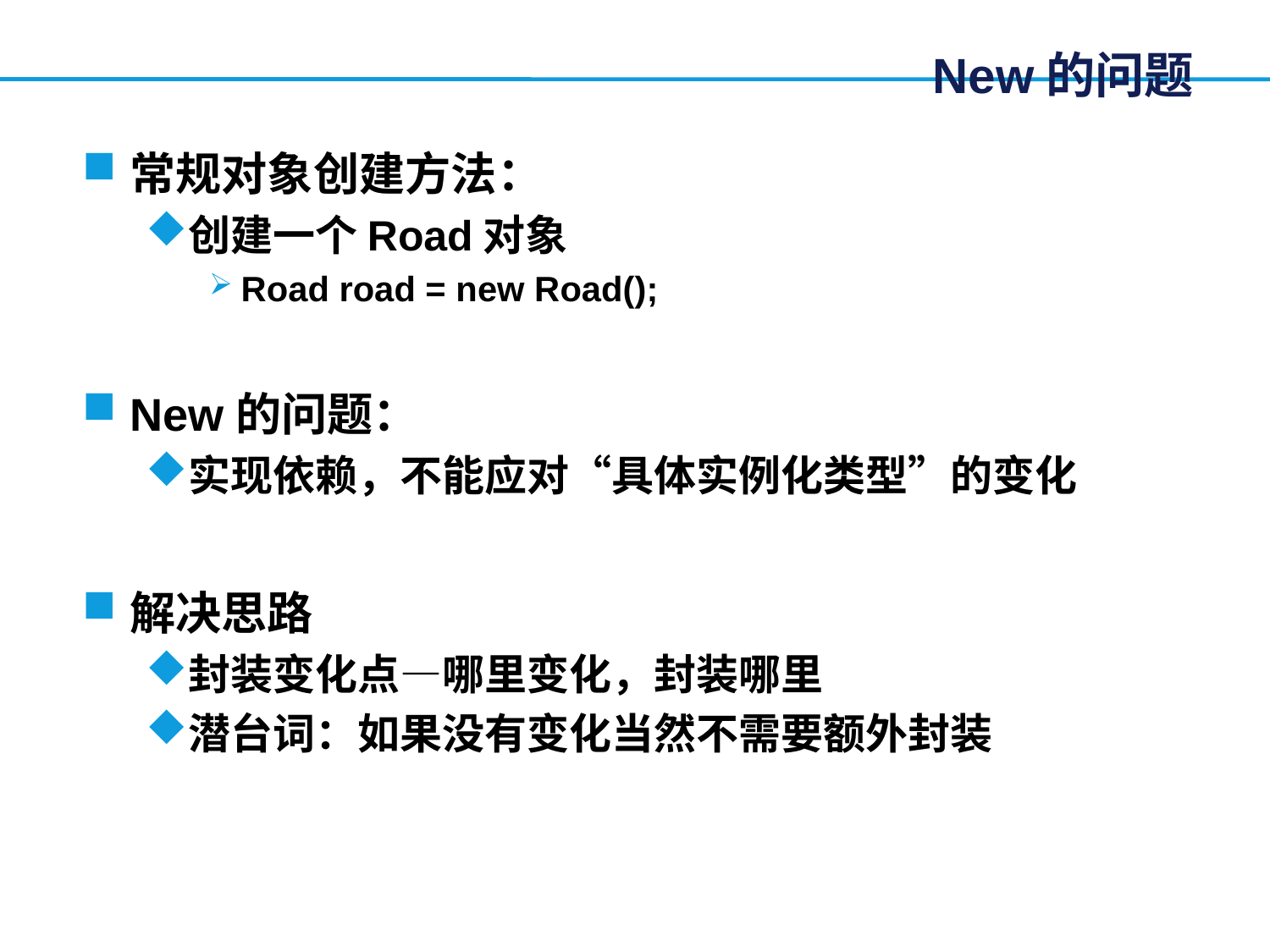

# New的问题
常规对象创建方法：
创建一个Road对象
Road road = new Road();

New的问题：
实现依赖，不能应对“具体实例化类型”的变化

解决思路
封装变化点—哪里变化，封装哪里
潜台词：如果没有变化当然不需要额外封装